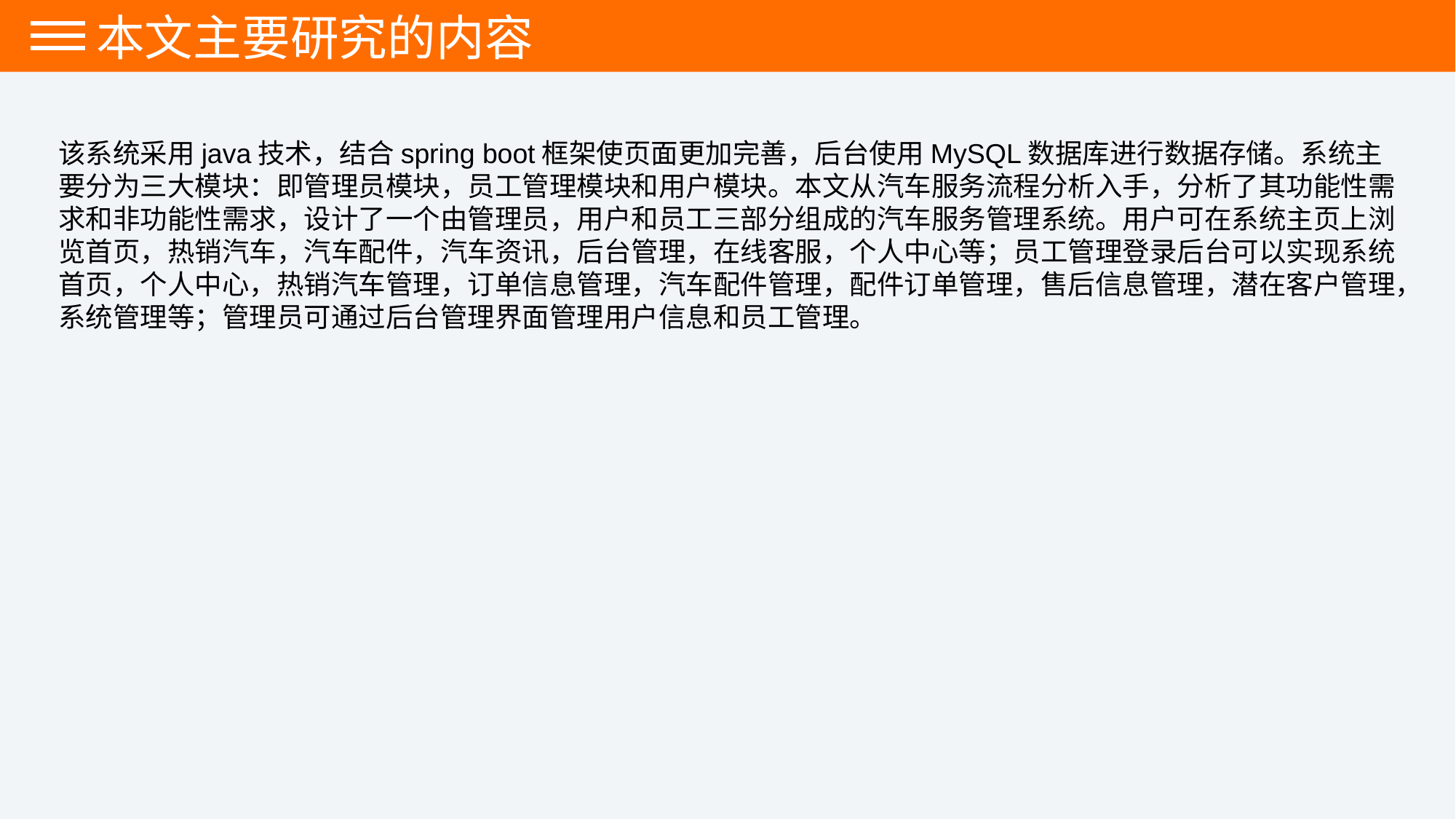

本文主要研究的内容
该系统采用java技术，结合spring boot框架使页面更加完善，后台使用MySQL数据库进行数据存储。系统主要分为三大模块：即管理员模块，员工管理模块和用户模块。本文从汽车服务流程分析入手，分析了其功能性需求和非功能性需求，设计了一个由管理员，用户和员工三部分组成的汽车服务管理系统。用户可在系统主页上浏览首页，热销汽车，汽车配件，汽车资讯，后台管理，在线客服，个人中心等；员工管理登录后台可以实现系统首页，个人中心，热销汽车管理，订单信息管理，汽车配件管理，配件订单管理，售后信息管理，潜在客户管理，系统管理等；管理员可通过后台管理界面管理用户信息和员工管理。